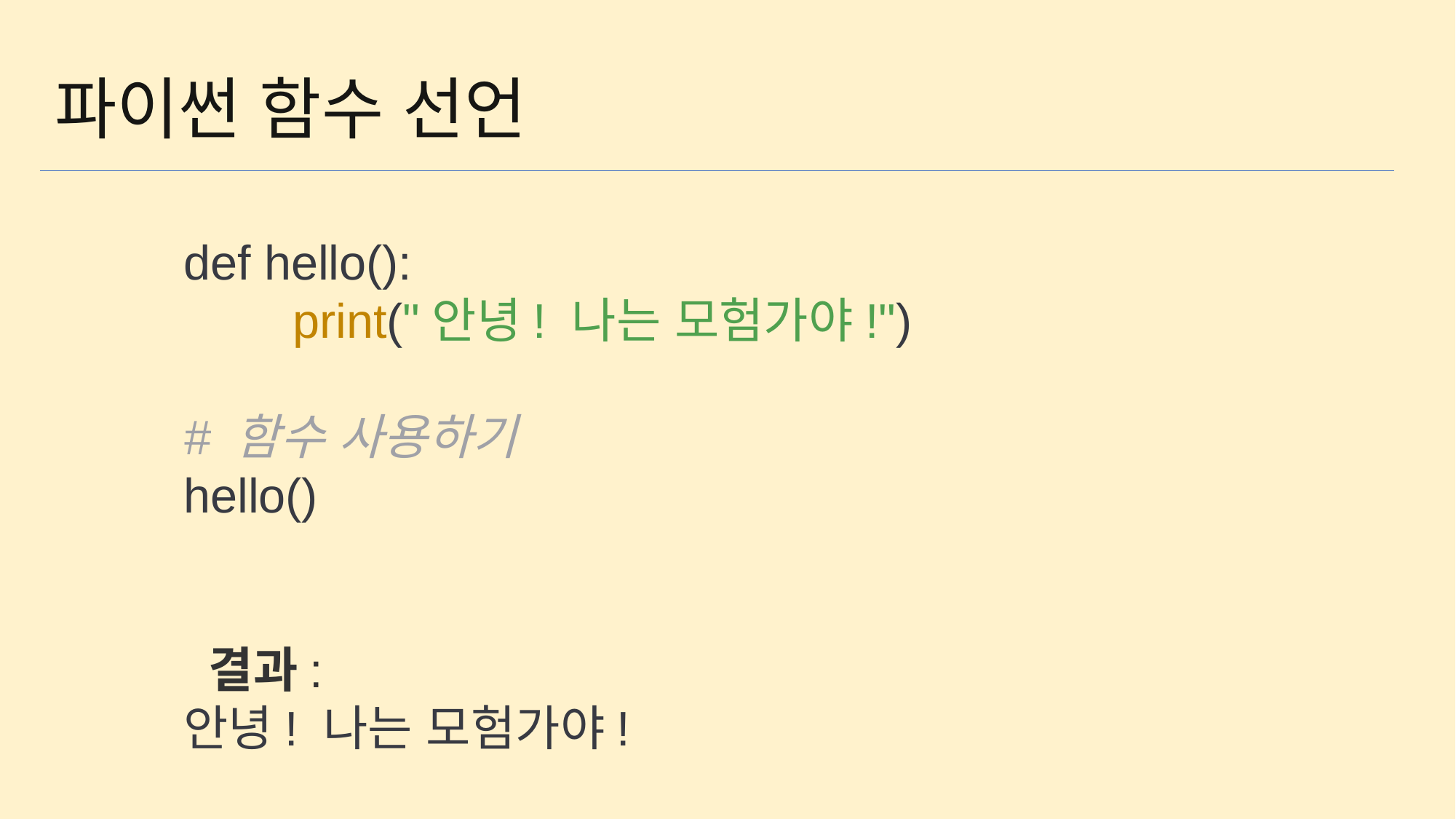

파이썬 함수 선언
def hello():
	print("안녕! 나는 모험가야!")

# 함수 사용하기
hello()

 결과:
안녕! 나는 모험가야!